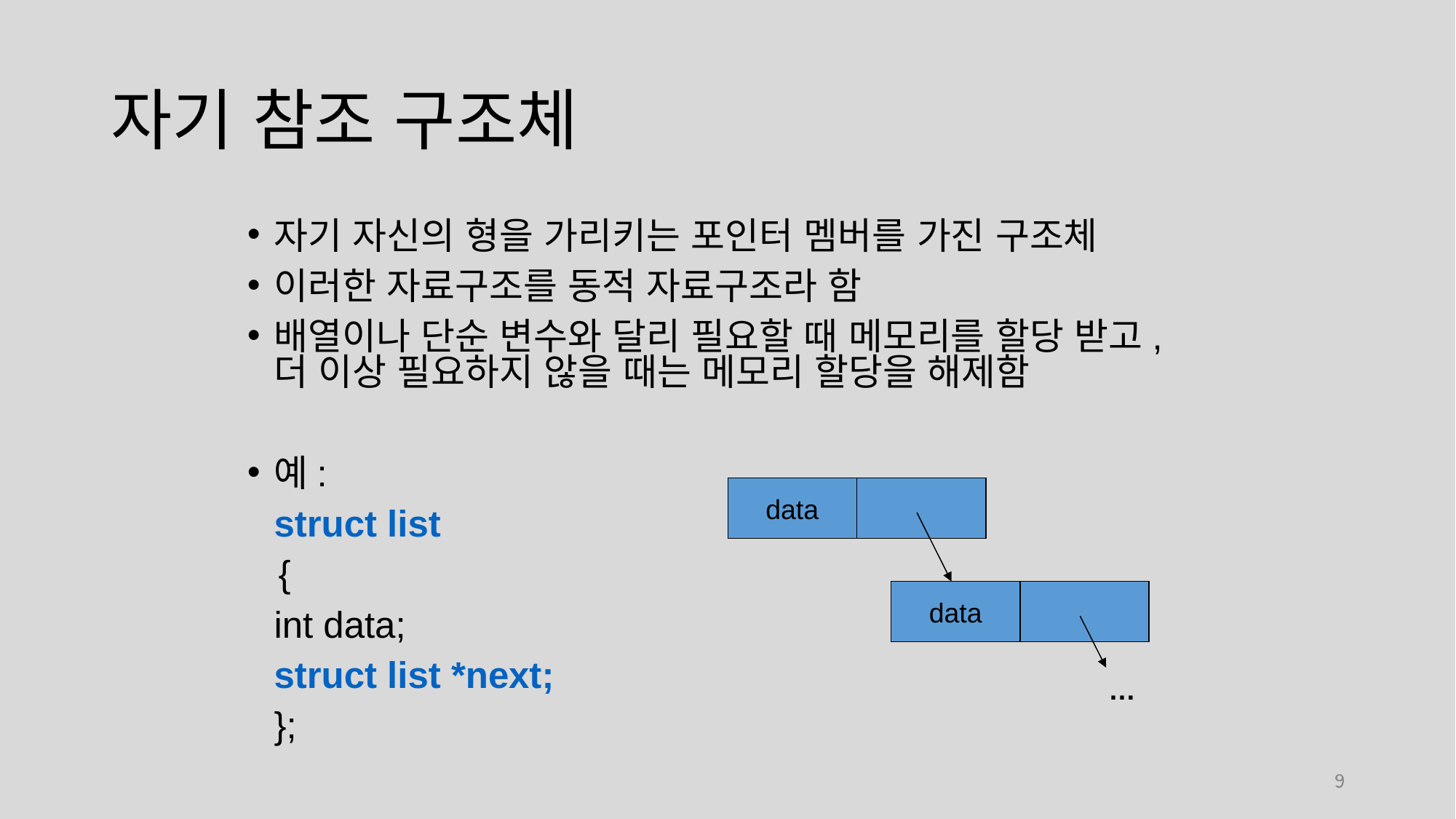

# 자기 참조 구조체
자기 자신의 형을 가리키는 포인터 멤버를 가진 구조체
이러한 자료구조를 동적 자료구조라 함
배열이나 단순 변수와 달리 필요할 때 메모리를 할당 받고, 더 이상 필요하지 않을 때는 메모리 할당을 해제함

예:
	struct list
   {
		int data;
		struct list *next;
	};
data

data

…
9